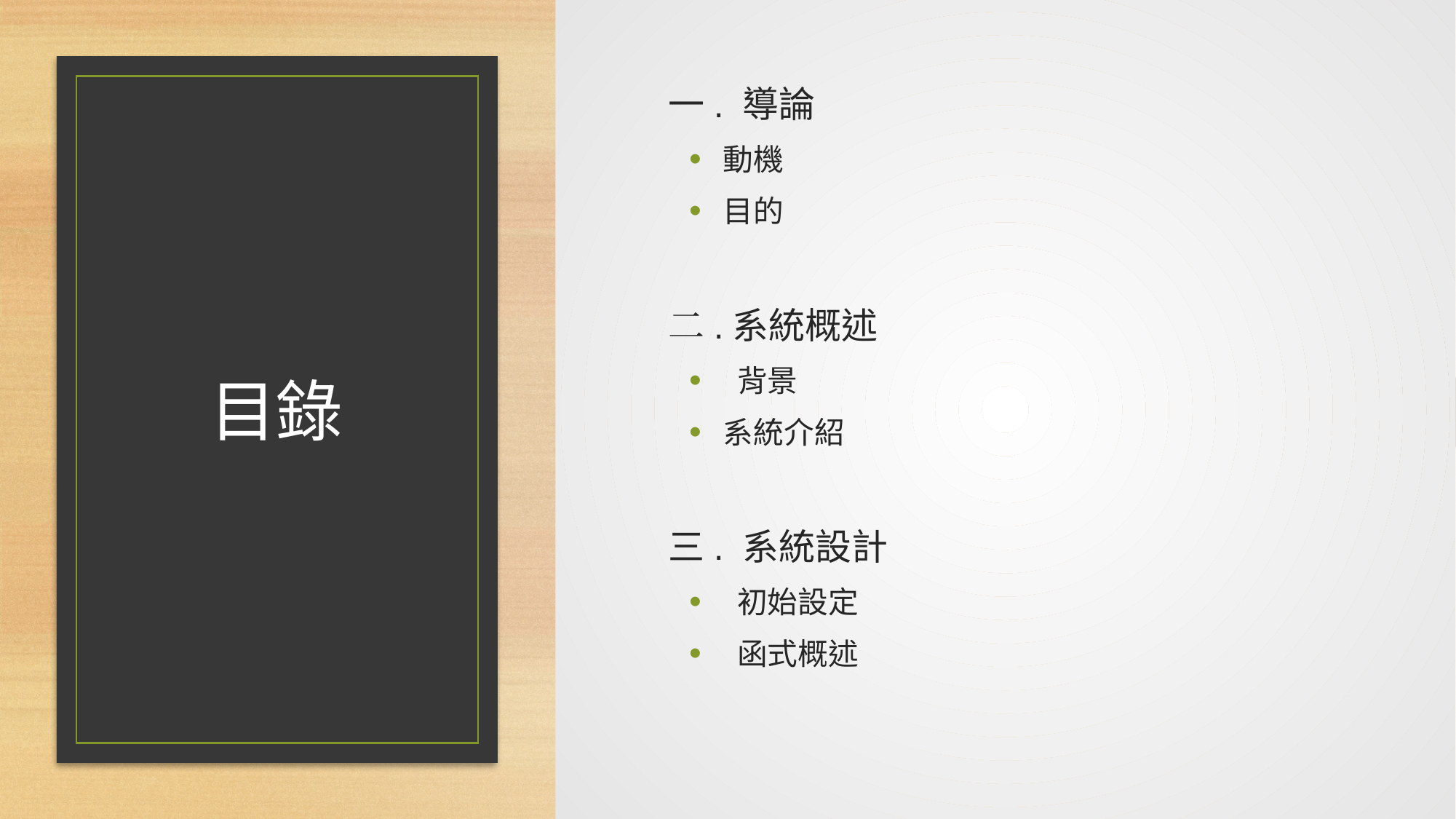

一. 導論
動機
目的

二.系統概述
 背景
系統介紹

三. 系統設計
 初始設定
 函式概述

# 目錄